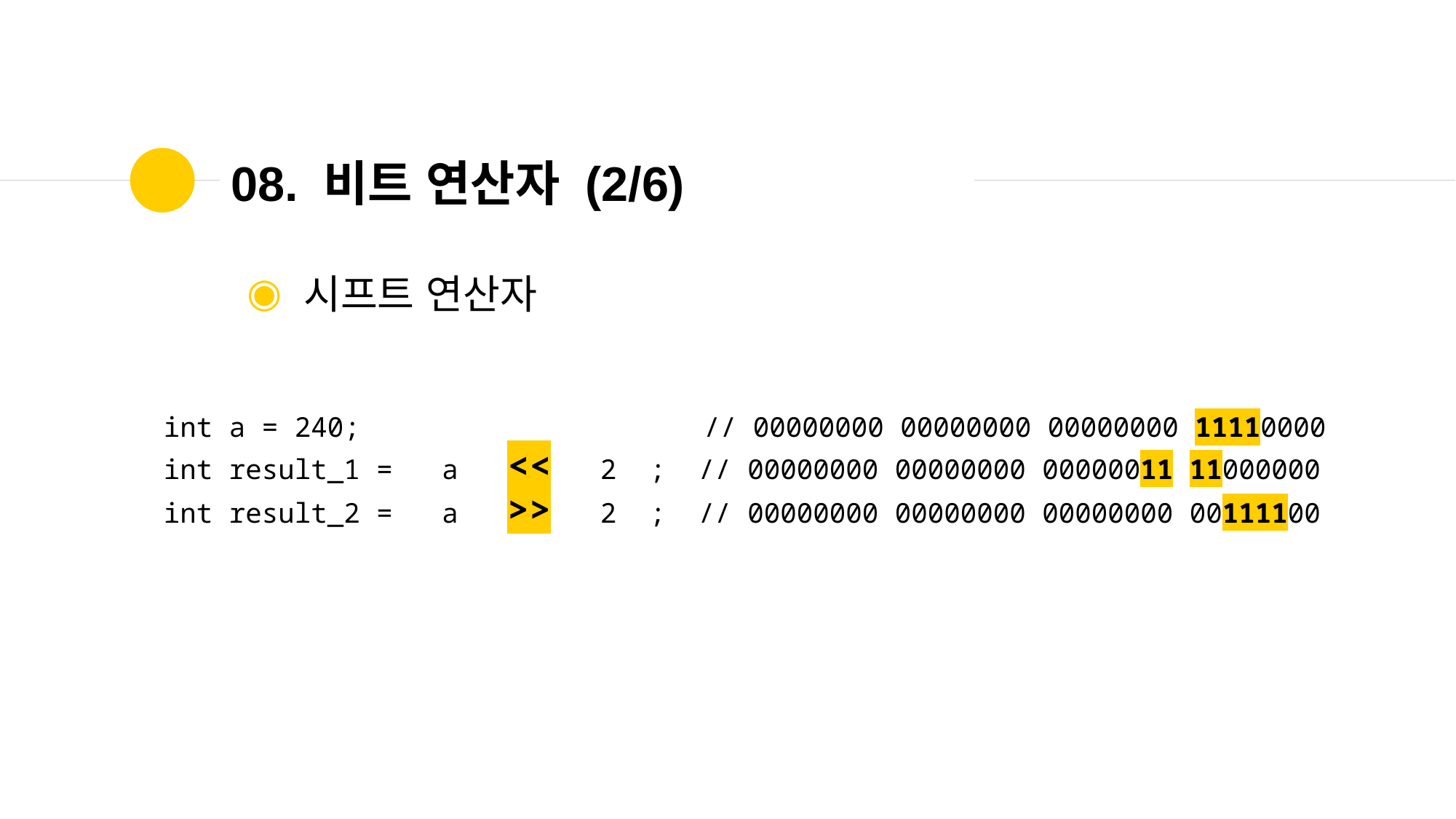

# 08. 비트 연산자 (2/6)
시프트 연산자
int a = 240;                     // 00000000 00000000 00000000 11110000
int result_1 =   a   <<   2  ;  // 00000000 00000000 00000011 11000000
int result_2 =   a   >>   2  ;  // 00000000 00000000 00000000 00111100